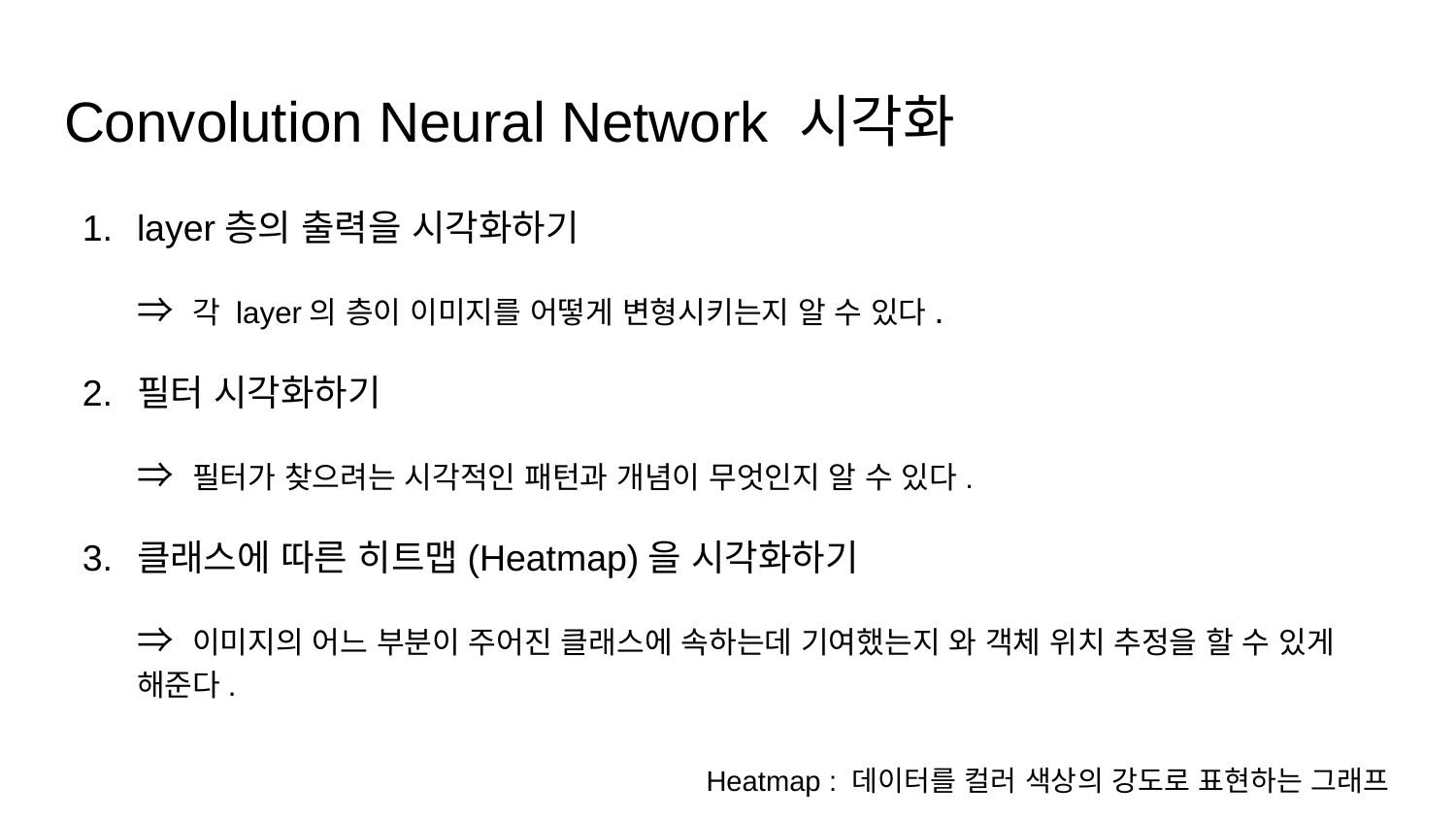

# Convolution Neural Network 시각화
layer층의 출력을 시각화하기
⇒ 각 layer의 층이 이미지를 어떻게 변형시키는지 알 수 있다.
필터 시각화하기
⇒ 필터가 찾으려는 시각적인 패턴과 개념이 무엇인지 알 수 있다.
클래스에 따른 히트맵(Heatmap)을 시각화하기
⇒ 이미지의 어느 부분이 주어진 클래스에 속하는데 기여했는지 와 객체 위치 추정을 할 수 있게 해준다.
Heatmap : 데이터를 컬러 색상의 강도로 표현하는 그래프